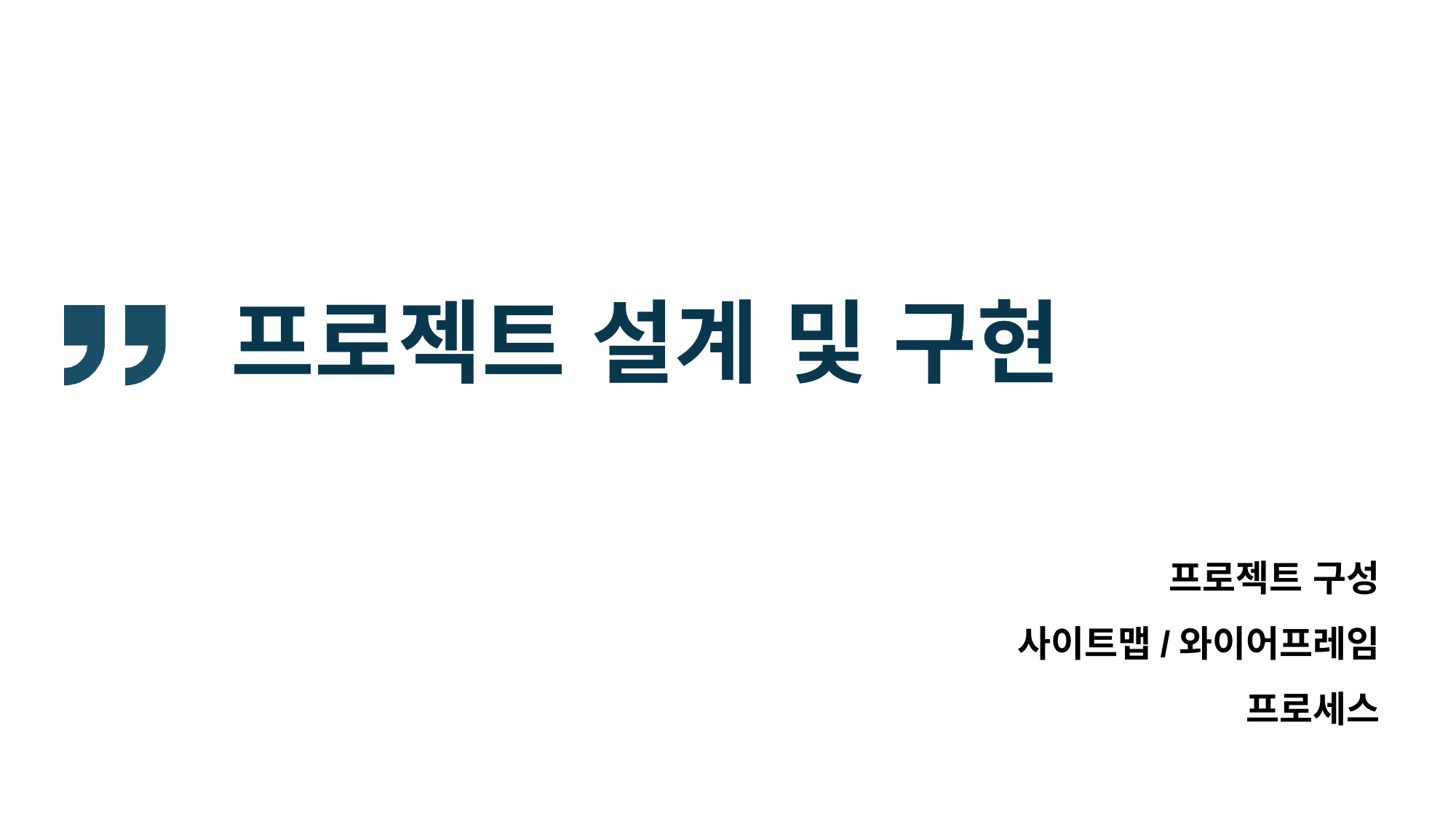

# 프로젝트 설계 및 구현
프로젝트 구성
사이트맵/와이어프레임
프로세스